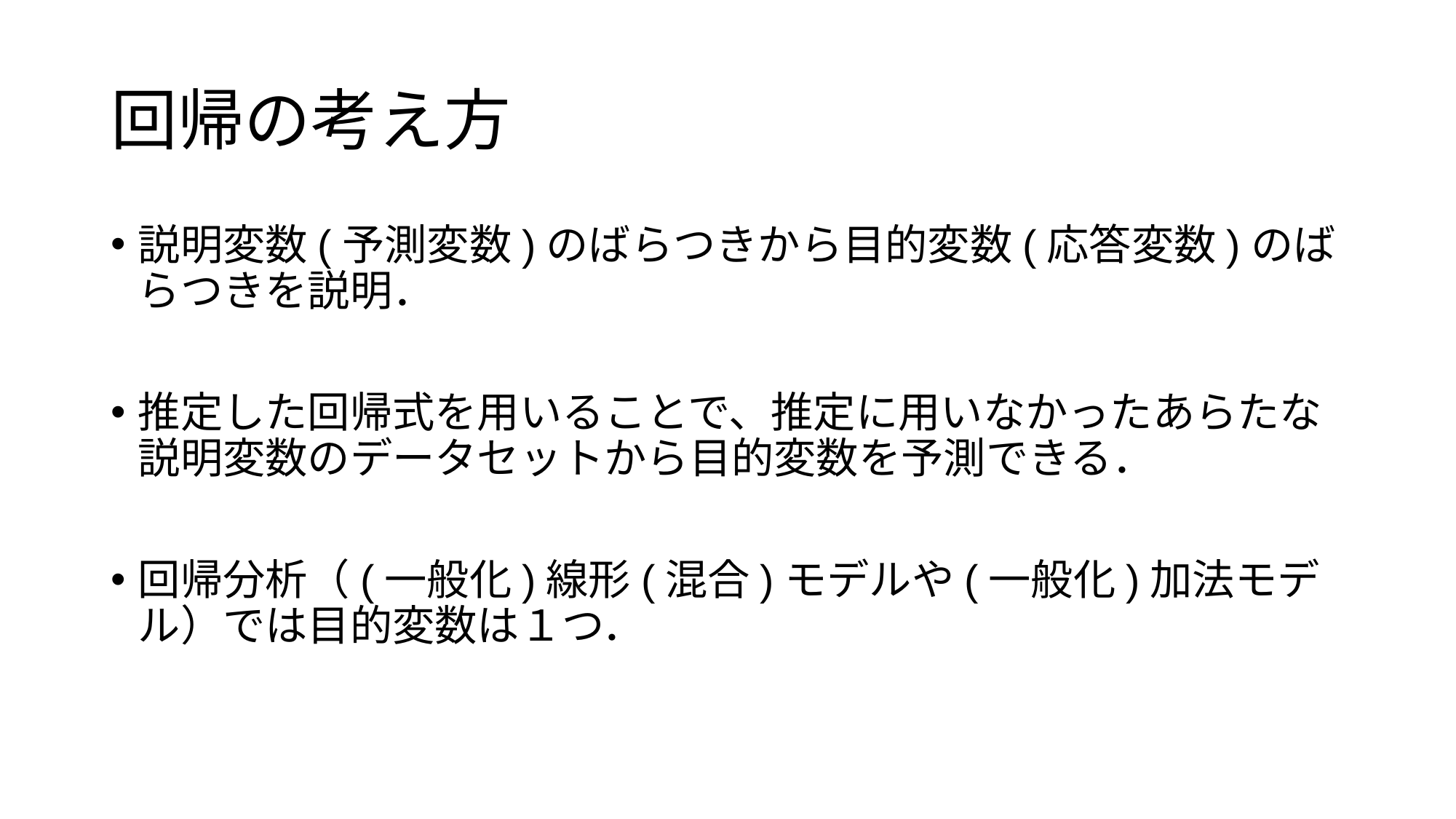

# 回帰の考え方
説明変数(予測変数)のばらつきから目的変数(応答変数)のばらつきを説明．

推定した回帰式を用いることで、推定に用いなかったあらたな説明変数のデータセットから目的変数を予測できる．

回帰分析（(一般化)線形(混合)モデルや(一般化)加法モデル）では目的変数は１つ．